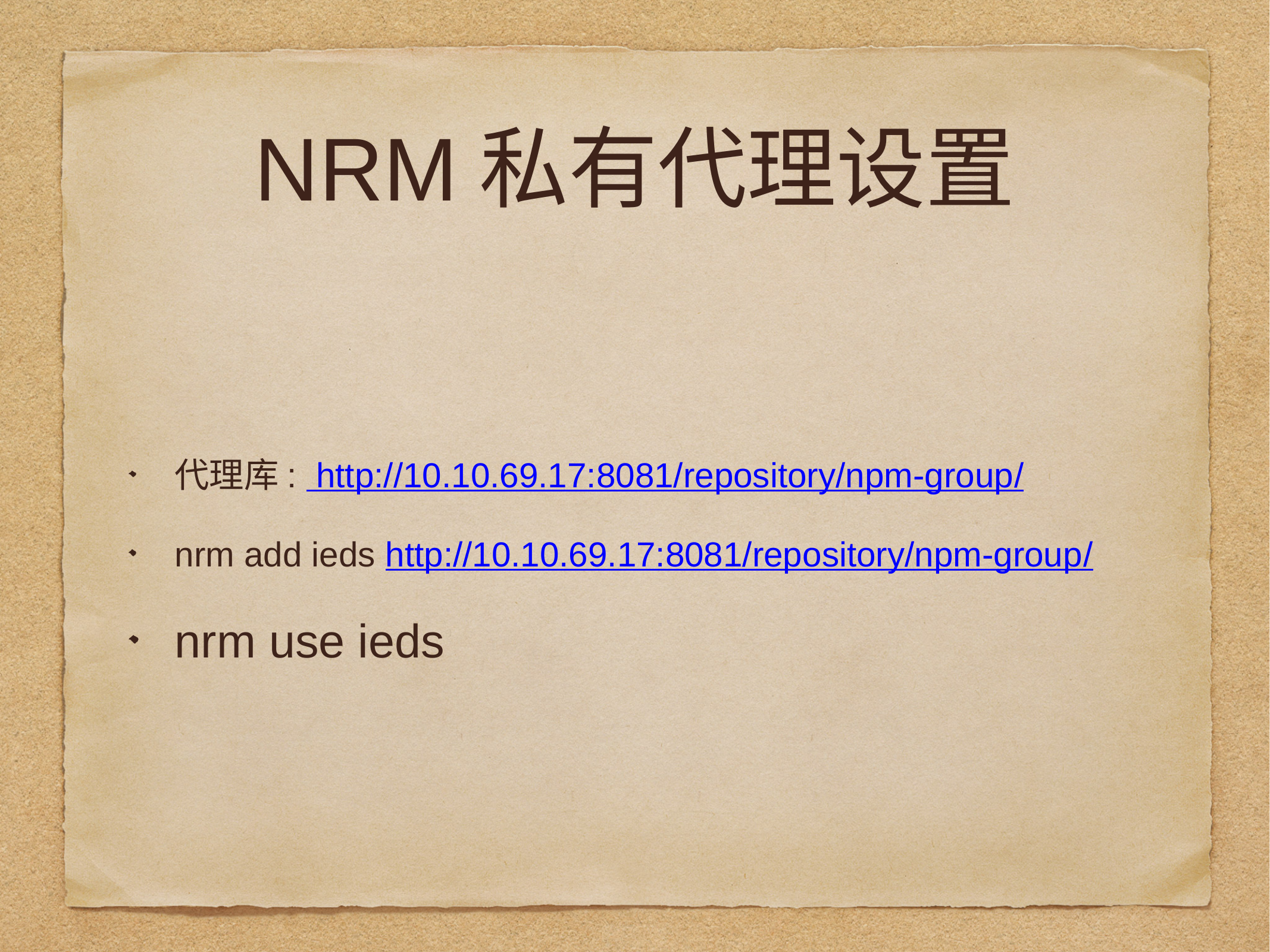

# NRM私有代理设置
代理库:  http://10.10.69.17:8081/repository/npm-group/
nrm add ieds http://10.10.69.17:8081/repository/npm-group/
nrm use ieds